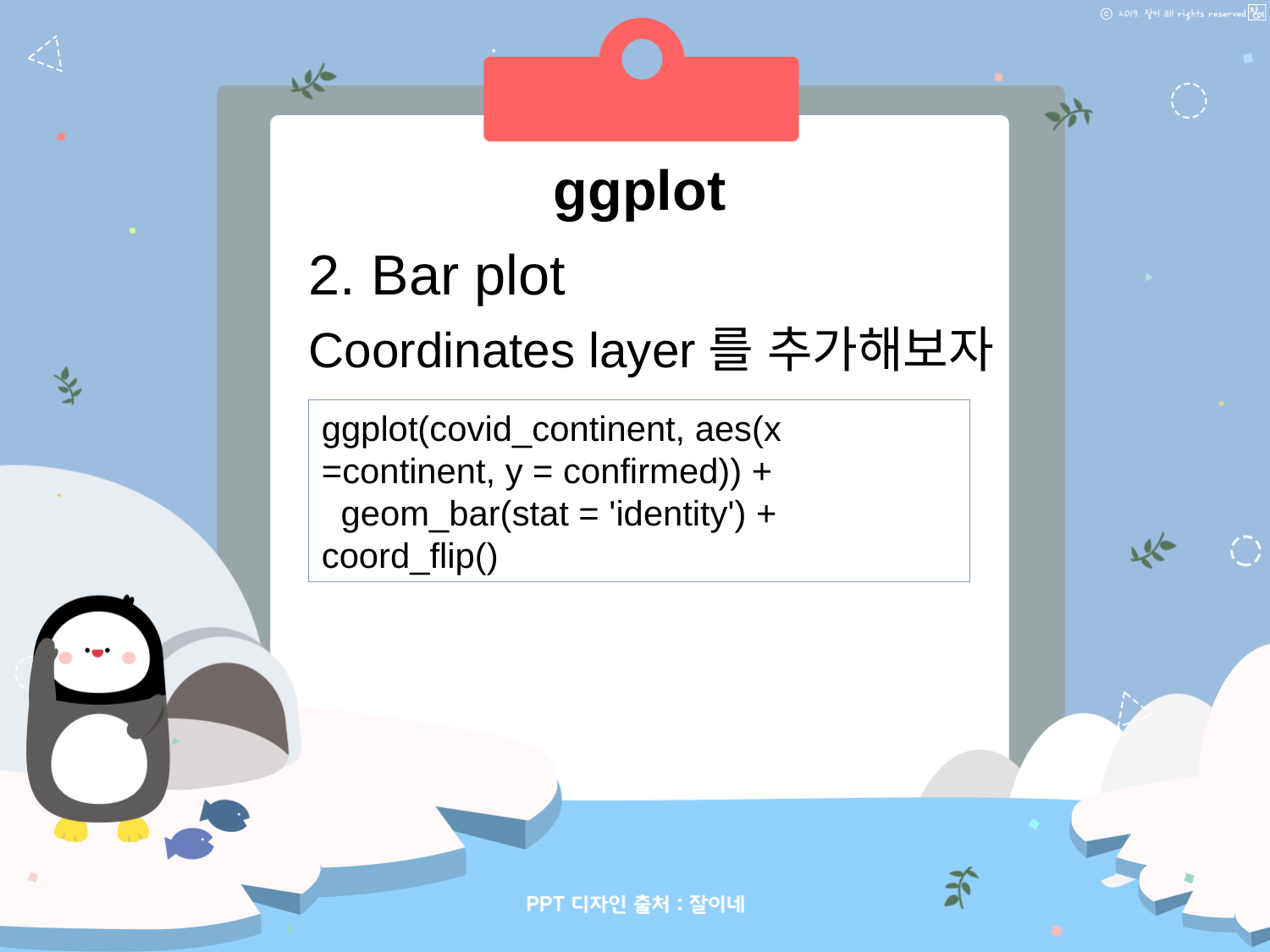

ggplot
2. Bar plot
Coordinates layer를 추가해보자
ggplot(covid_continent, aes(x =continent, y = confirmed)) +
  geom_bar(stat = 'identity') + coord_flip()